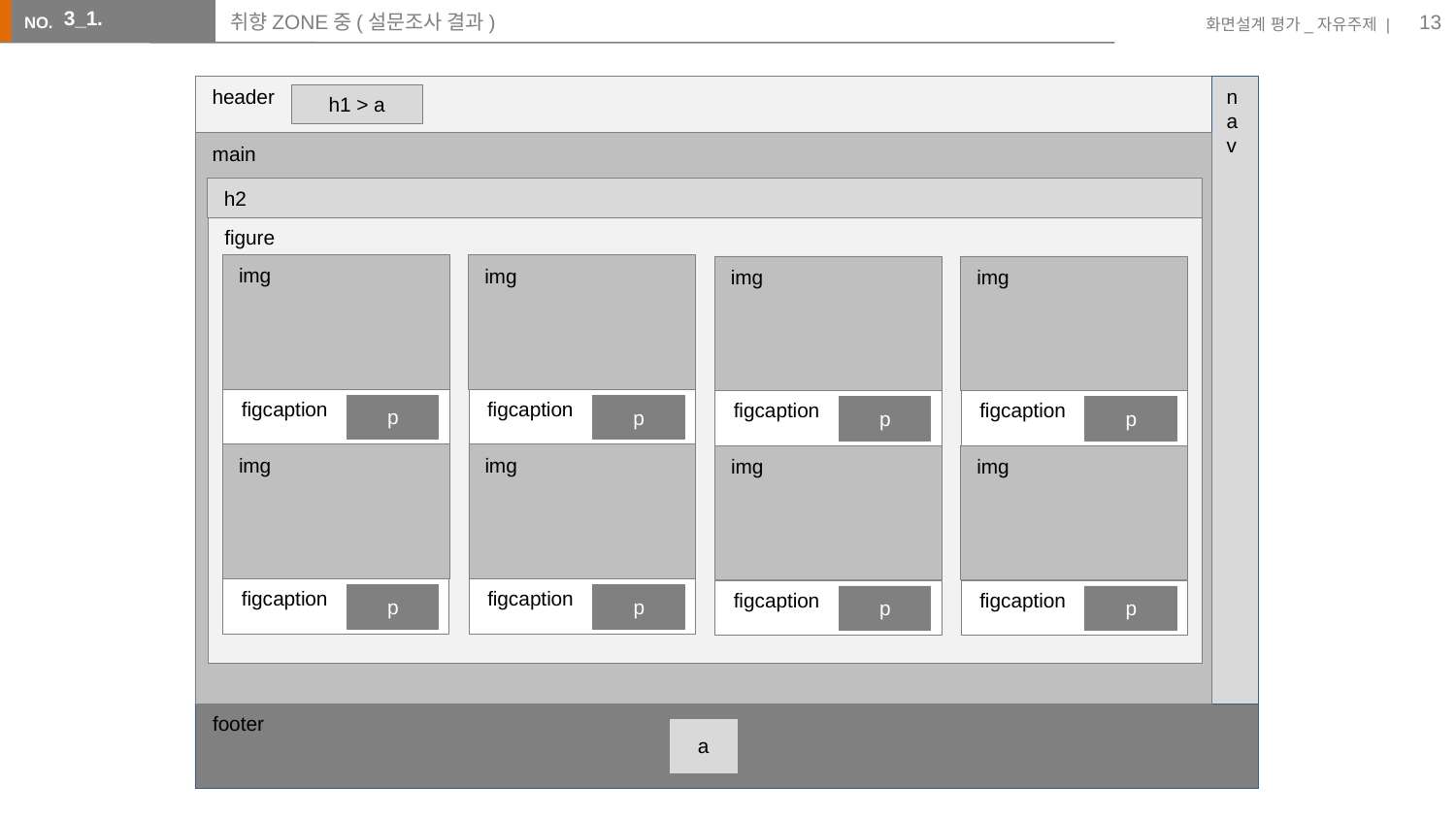

13
3_1.
# 취향ZONE중(설문조사 결과)

header
nav

h1 > a

main

h2

figure

img
figcaption

p

img
figcaption

p

img
figcaption

p

img
figcaption

p

img
figcaption

p

img
figcaption

p

img
figcaption

p

img
figcaption

p
footer

a